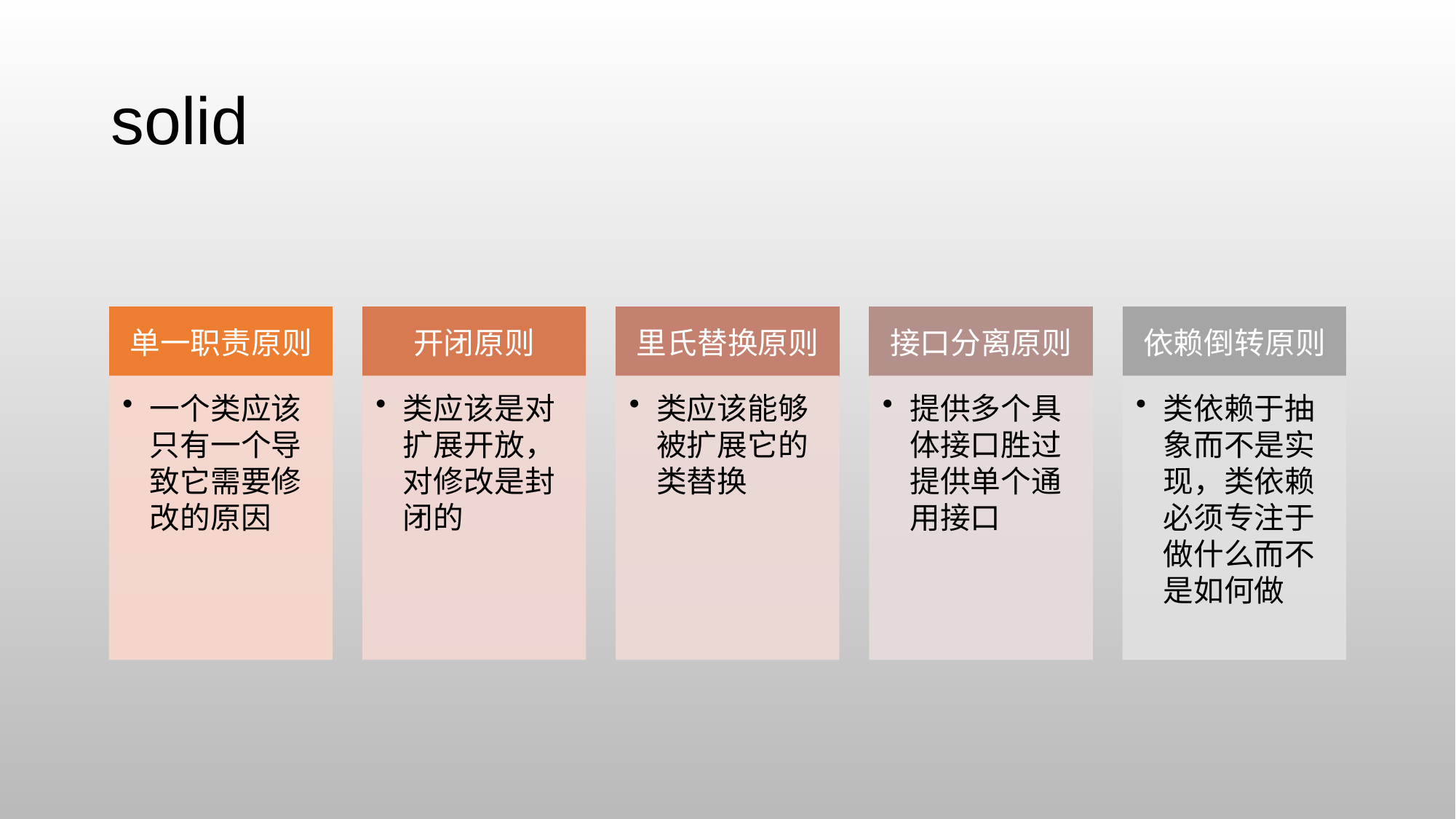

# solid
单一职责原则
一个类应该只有一个导致它需要修改的原因
开闭原则
类应该是对扩展开放，对修改是封闭的
里氏替换原则
类应该能够被扩展它的类替换
接口分离原则
提供多个具体接口胜过提供单个通用接口
依赖倒转原则
类依赖于抽象而不是实现，类依赖必须专注于做什么而不是如何做